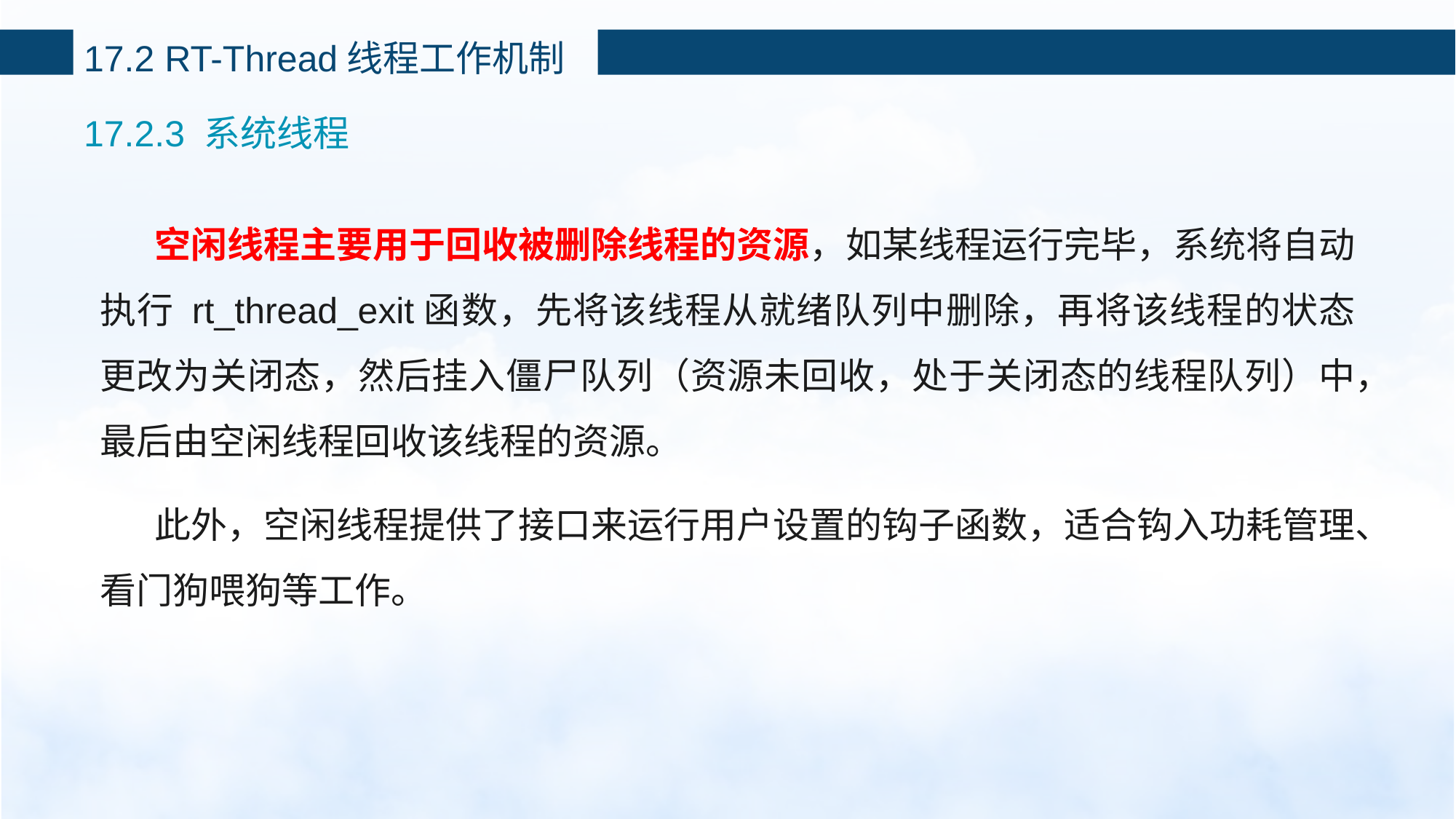

17.2 RT-Thread线程工作机制

17.2.3 系统线程
空闲线程主要用于回收被删除线程的资源，如某线程运行完毕，系统将自动执行 rt_thread_exit函数，先将该线程从就绪队列中删除，再将该线程的状态更改为关闭态，然后挂入僵尸队列（资源未回收，处于关闭态的线程队列）中，最后由空闲线程回收该线程的资源。
此外，空闲线程提供了接口来运行用户设置的钩子函数，适合钩入功耗管理、看门狗喂狗等工作。